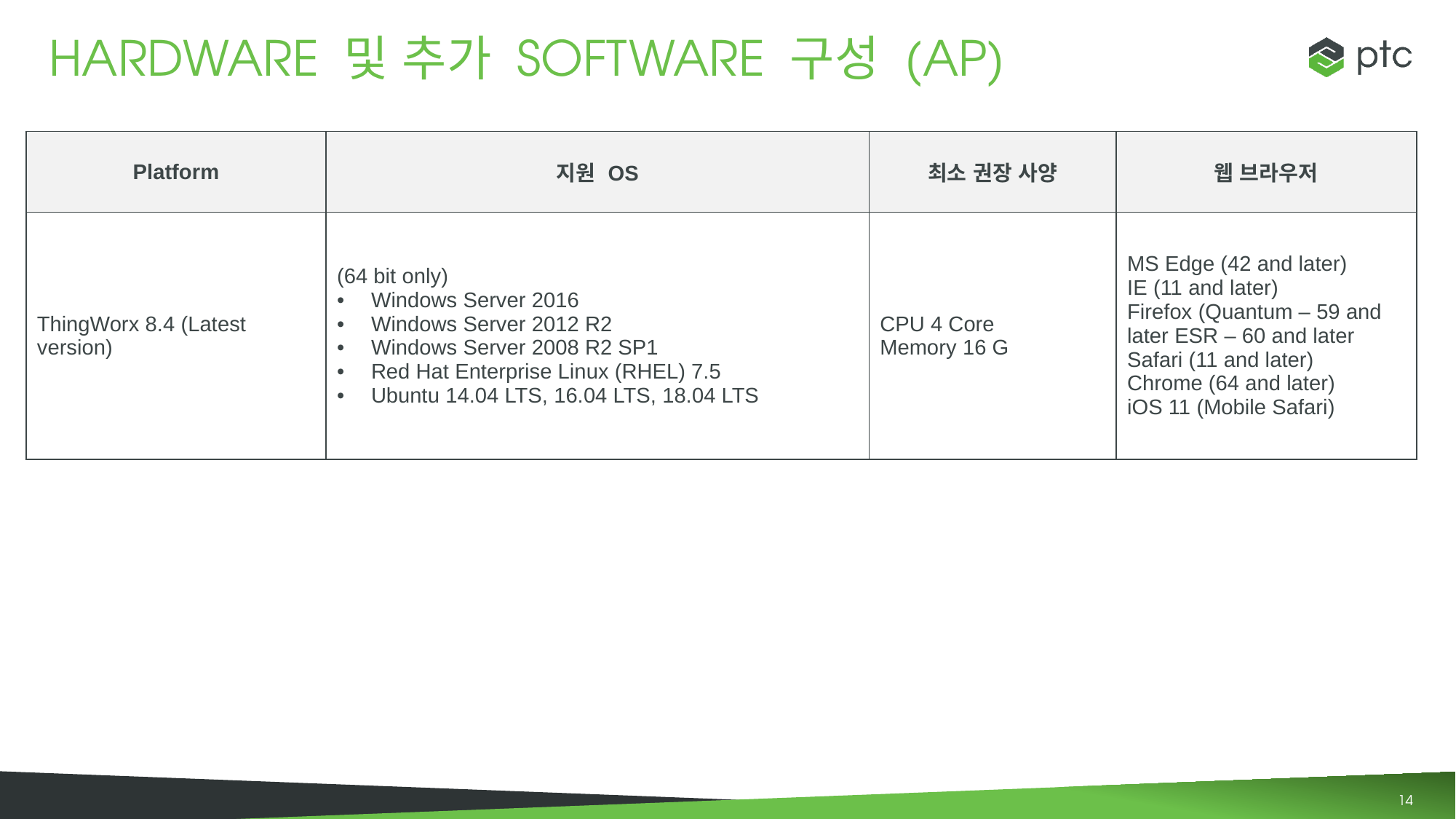

# Hardware 및 추가 Software 구성 (AP)
| Platform | 지원 OS | 최소 권장 사양 | 웹 브라우저 |
| --- | --- | --- | --- |
| ThingWorx 8.4 (Latest version) | (64 bit only) Windows Server 2016 Windows Server 2012 R2 Windows Server 2008 R2 SP1 Red Hat Enterprise Linux (RHEL) 7.5 Ubuntu 14.04 LTS, 16.04 LTS, 18.04 LTS | CPU 4 Core Memory 16 G | MS Edge (42 and later) IE (11 and later) Firefox (Quantum – 59 and later ESR – 60 and later Safari (11 and later) Chrome (64 and later) iOS 11 (Mobile Safari) |